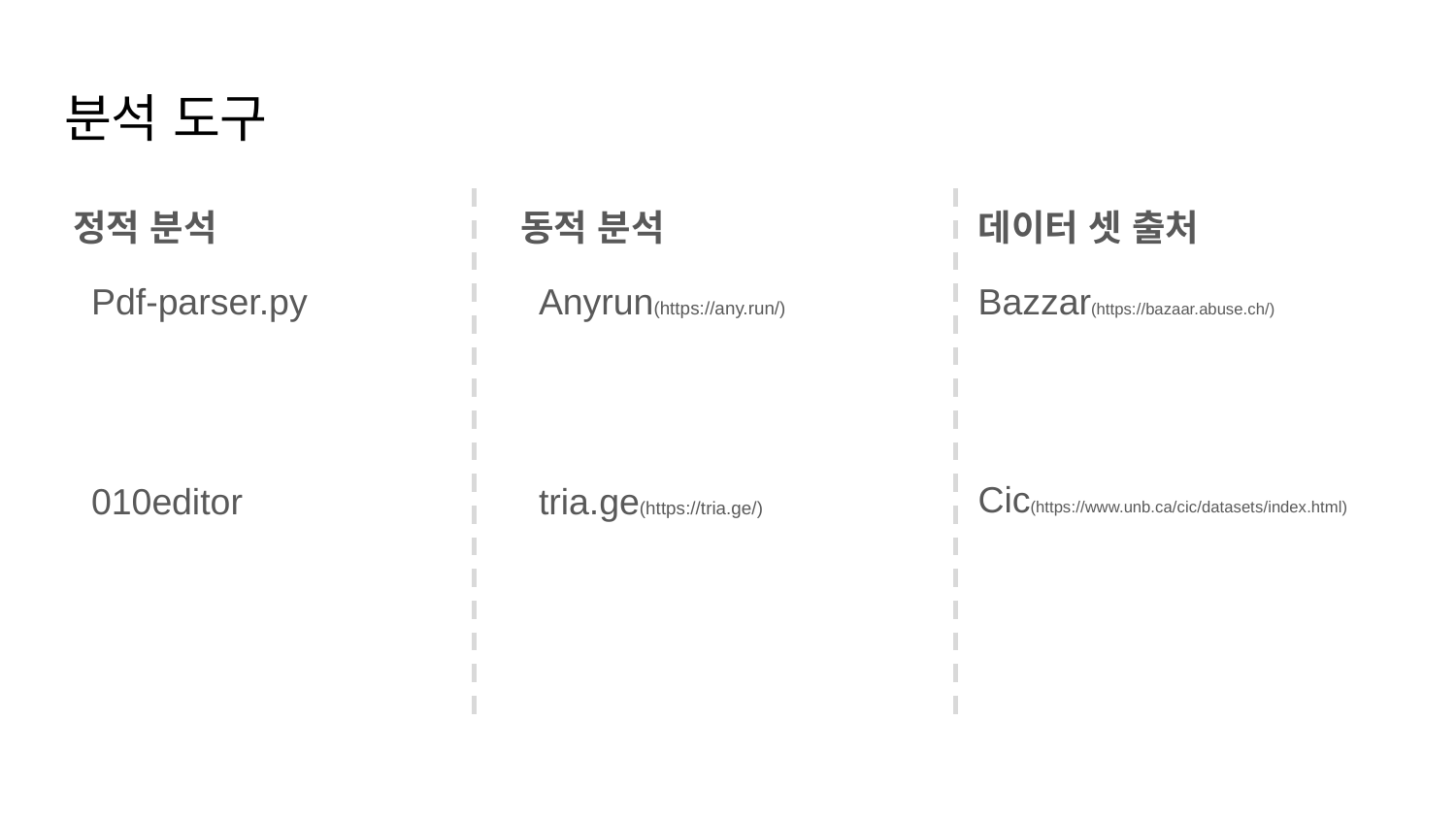

# 분석 도구
정적 분석
Pdf-parser.py

010editor

동적 분석
Anyrun(https://any.run/)

tria.ge(https://tria.ge/)

데이터 셋 출처
Bazzar(https://bazaar.abuse.ch/)

Cic(https://www.unb.ca/cic/datasets/index.html)